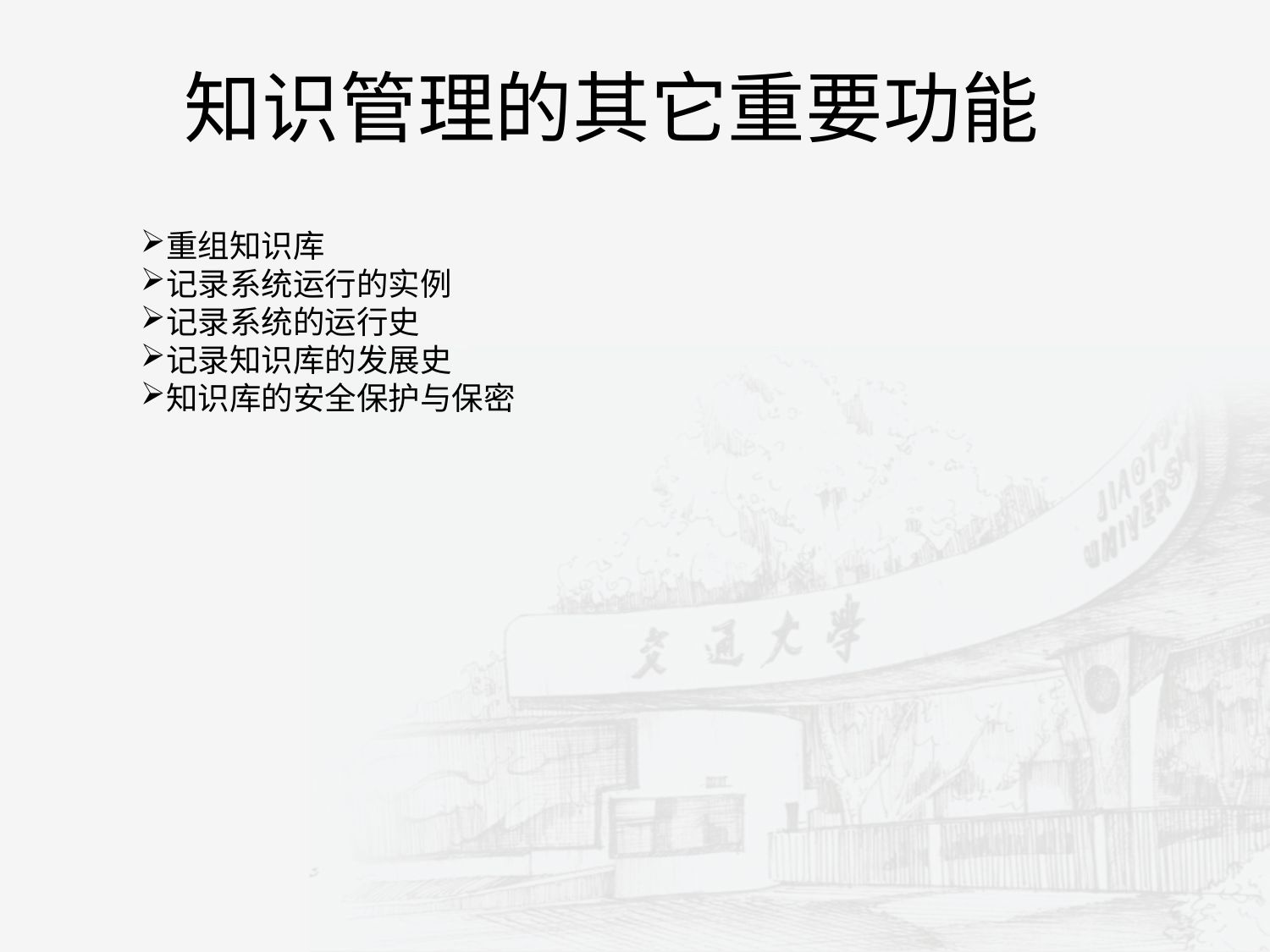

知识管理的其它重要功能
重组知识库
记录系统运行的实例
记录系统的运行史
记录知识库的发展史
知识库的安全保护与保密
46